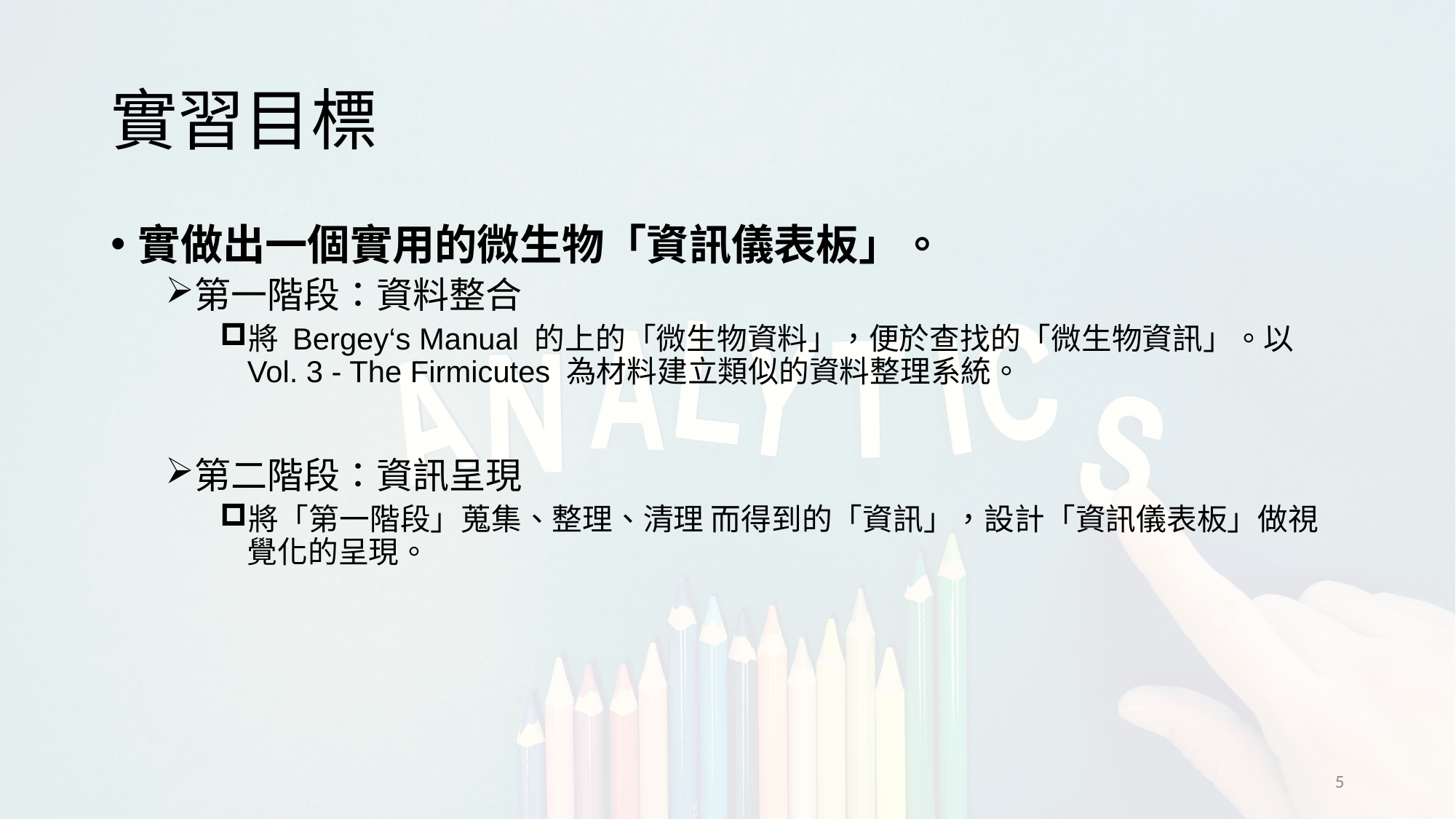

# 實習目標
實做出一個實用的微生物「資訊儀表板」。
第一階段：資料整合
將 Bergey‘s Manual 的上的「微生物資料」，便於查找的「微生物資訊」。以 Vol. 3 - The Firmicutes 為材料建立類似的資料整理系統。

第二階段：資訊呈現
將「第一階段」蒐集、整理、清理 而得到的「資訊」，設計「資訊儀表板」做視覺化的呈現。
5